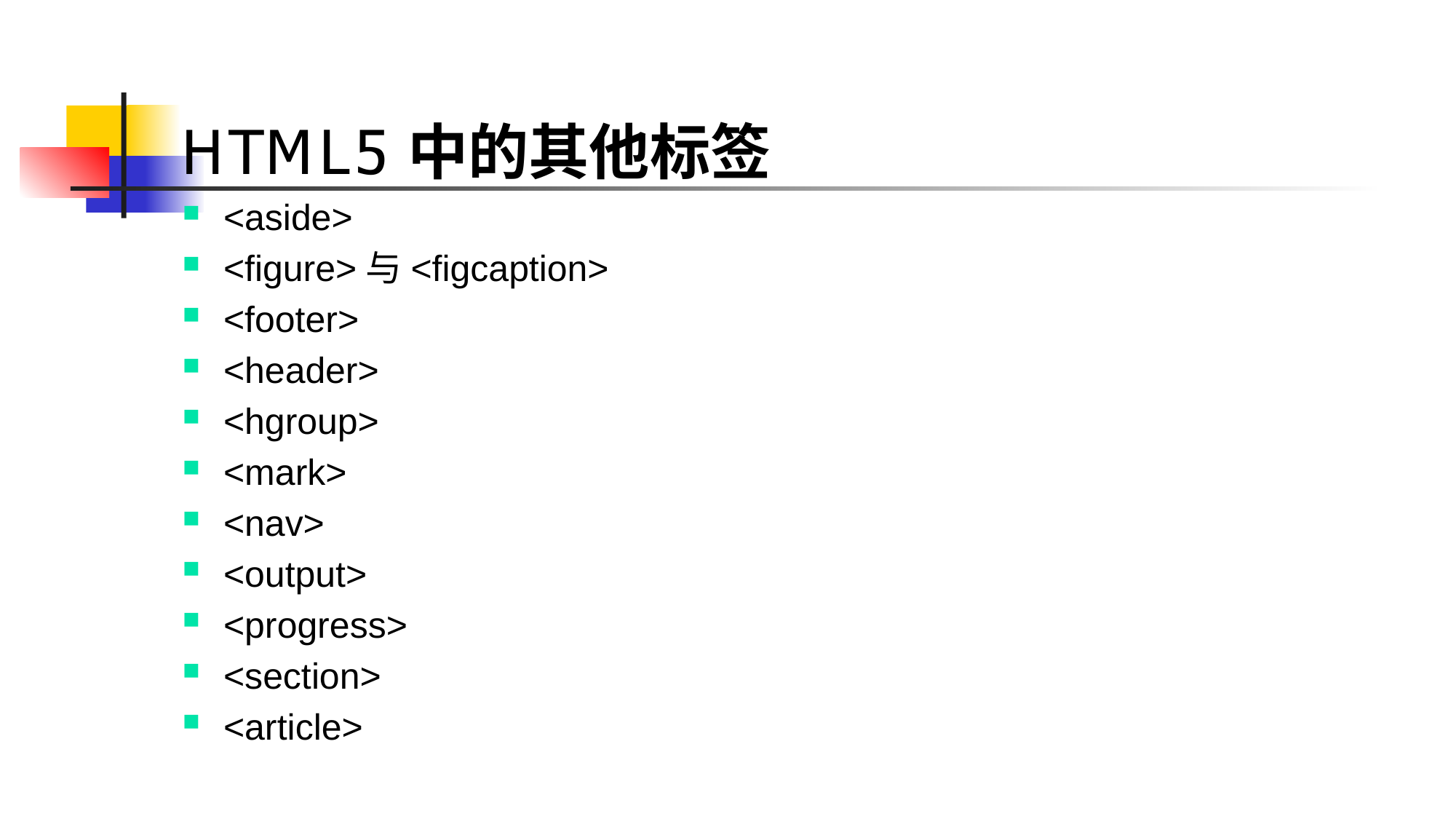

HTML5中的其他标签
<aside>
<figure>与<figcaption>
<footer>
<header>
<hgroup>
<mark>
<nav>
<output>
<progress>
<section>
<article>